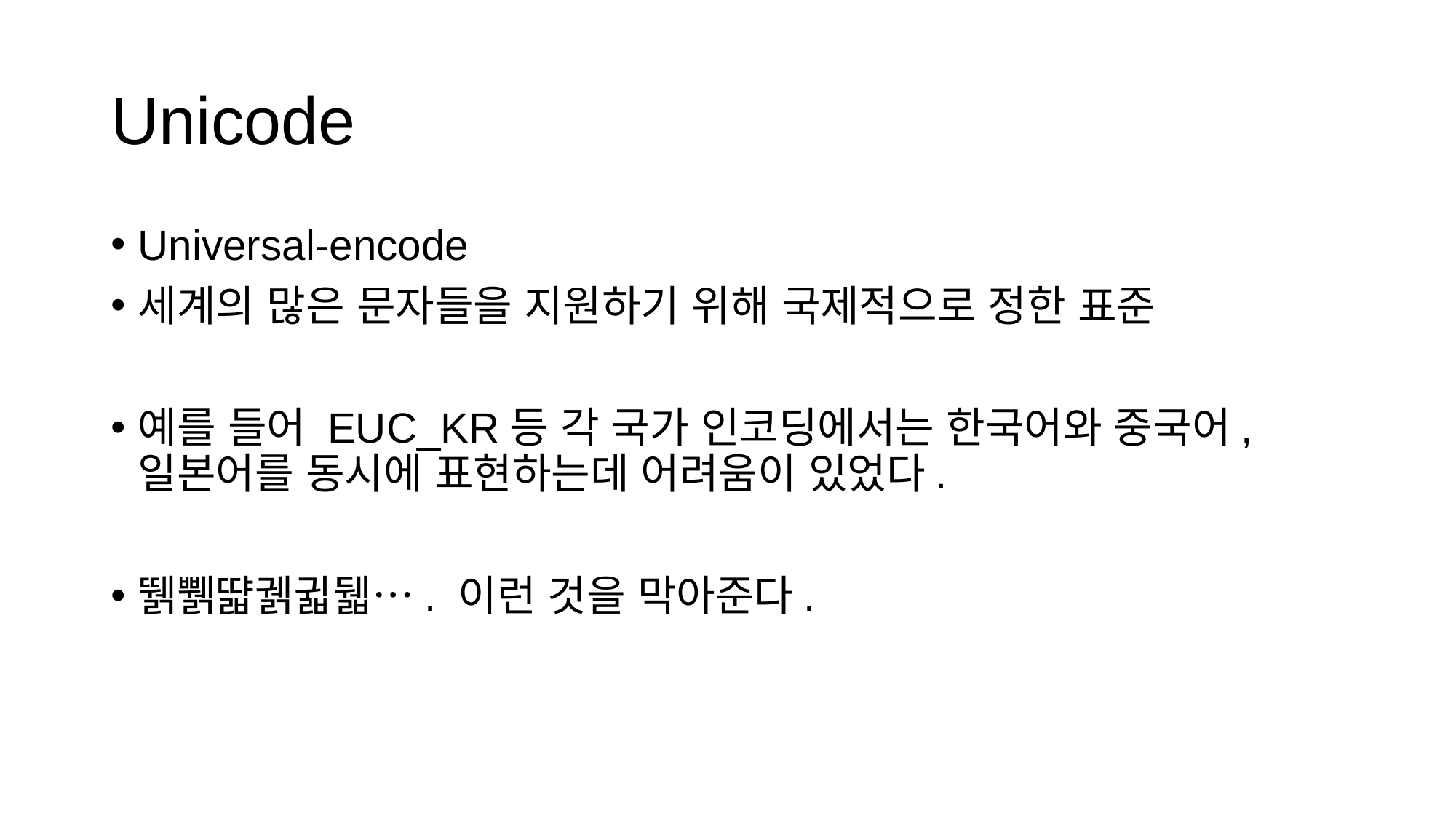

# Unicode
Universal-encode
세계의 많은 문자들을 지원하기 위해 국제적으로 정한 표준

예를 들어 EUC_KR등 각 국가 인코딩에서는 한국어와 중국어, 일본어를 동시에 표현하는데 어려움이 있었다.

뛝쀍땳궭귋뒓…. 이런 것을 막아준다.